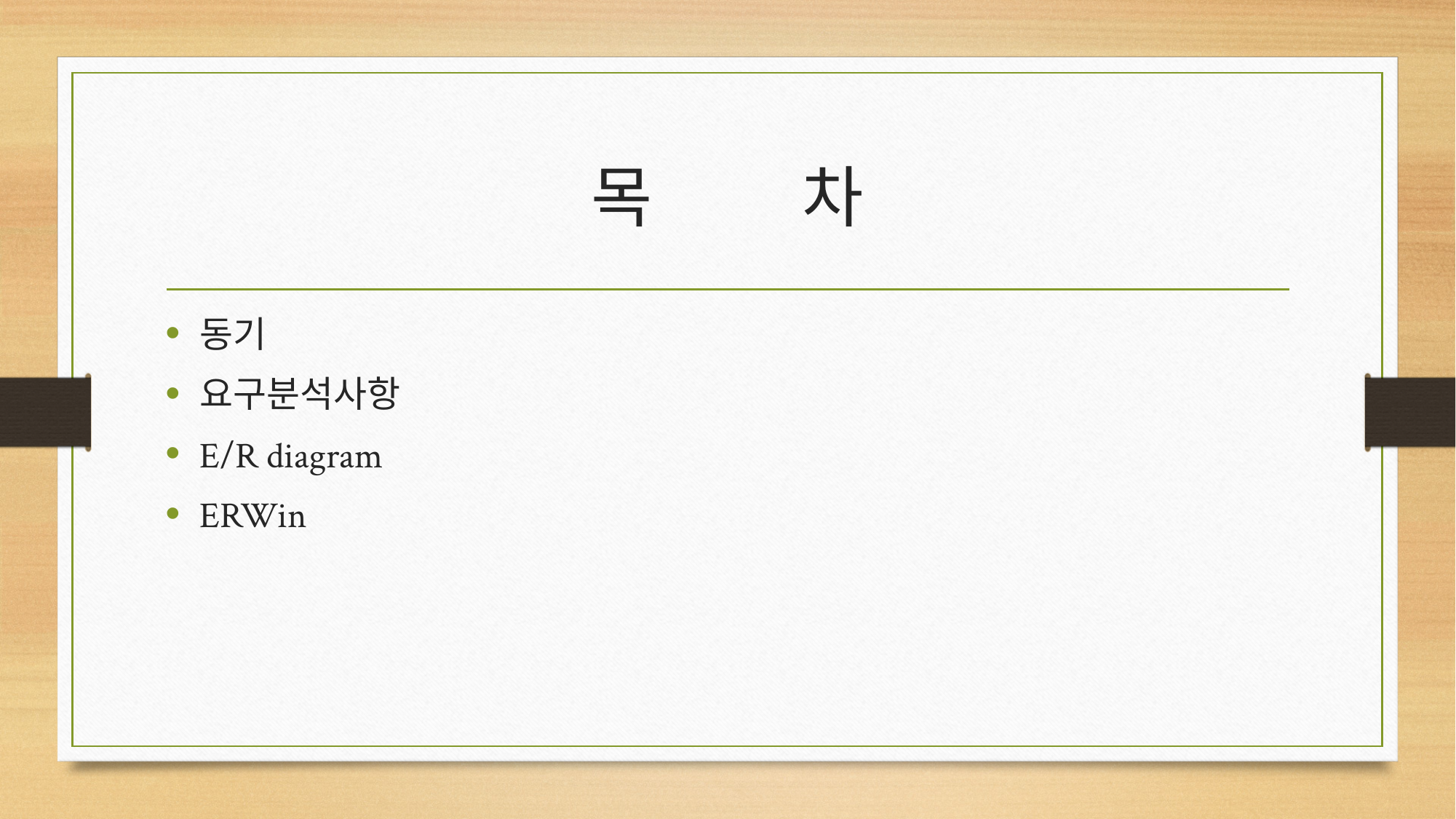

# 목        차
동기
요구분석사항
E/R diagram
ERWin